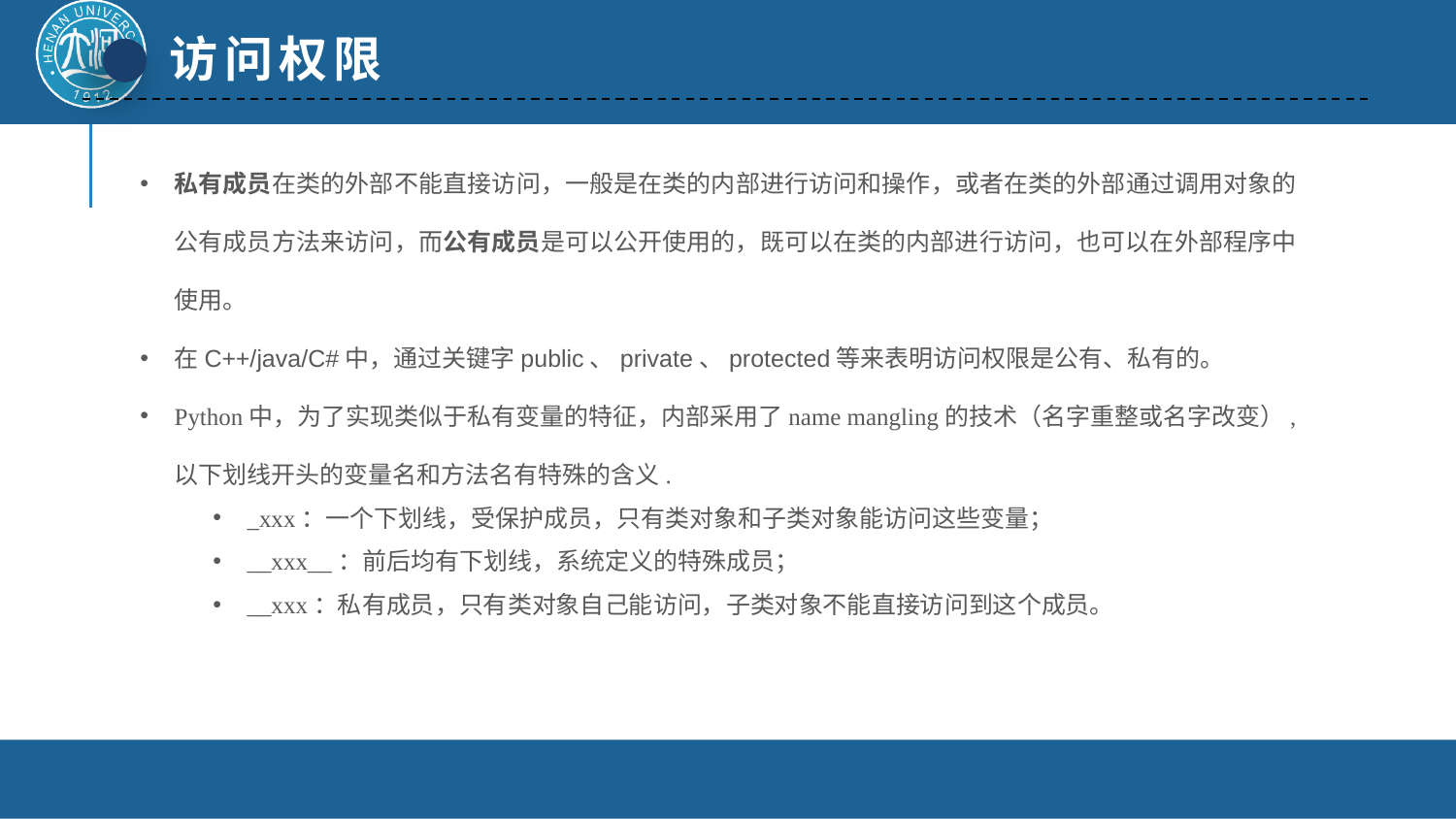

访问权限

私有成员在类的外部不能直接访问，一般是在类的内部进行访问和操作，或者在类的外部通过调用对象的公有成员方法来访问，而公有成员是可以公开使用的，既可以在类的内部进行访问，也可以在外部程序中使用。
在C++/java/C#中，通过关键字public、private、protected等来表明访问权限是公有、私有的。
Python中，为了实现类似于私有变量的特征，内部采用了name mangling的技术（名字重整或名字改变）,以下划线开头的变量名和方法名有特殊的含义.
_xxx：一个下划线，受保护成员，只有类对象和子类对象能访问这些变量；
__xxx__：前后均有下划线，系统定义的特殊成员；
__xxx：私有成员，只有类对象自己能访问，子类对象不能直接访问到这个成员。